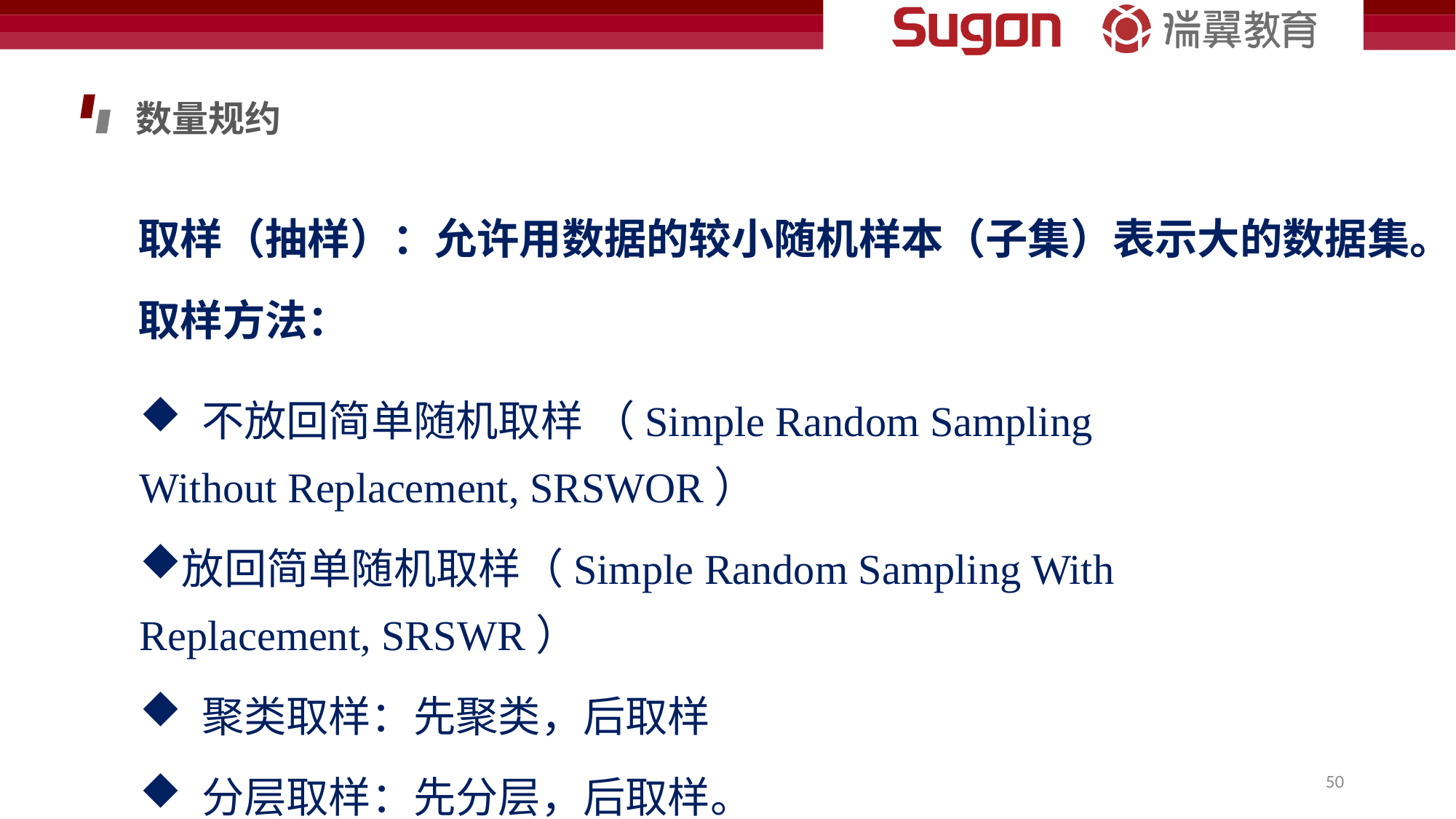

数量规约

取样（抽样）：允许用数据的较小随机样本（子集）表示大的数据集。
取样方法：
 不放回简单随机取样 （Simple Random Sampling Without Replacement, SRSWOR）
放回简单随机取样（Simple Random Sampling With Replacement, SRSWR）
 聚类取样：先聚类，后取样
 分层取样：先分层，后取样。
50